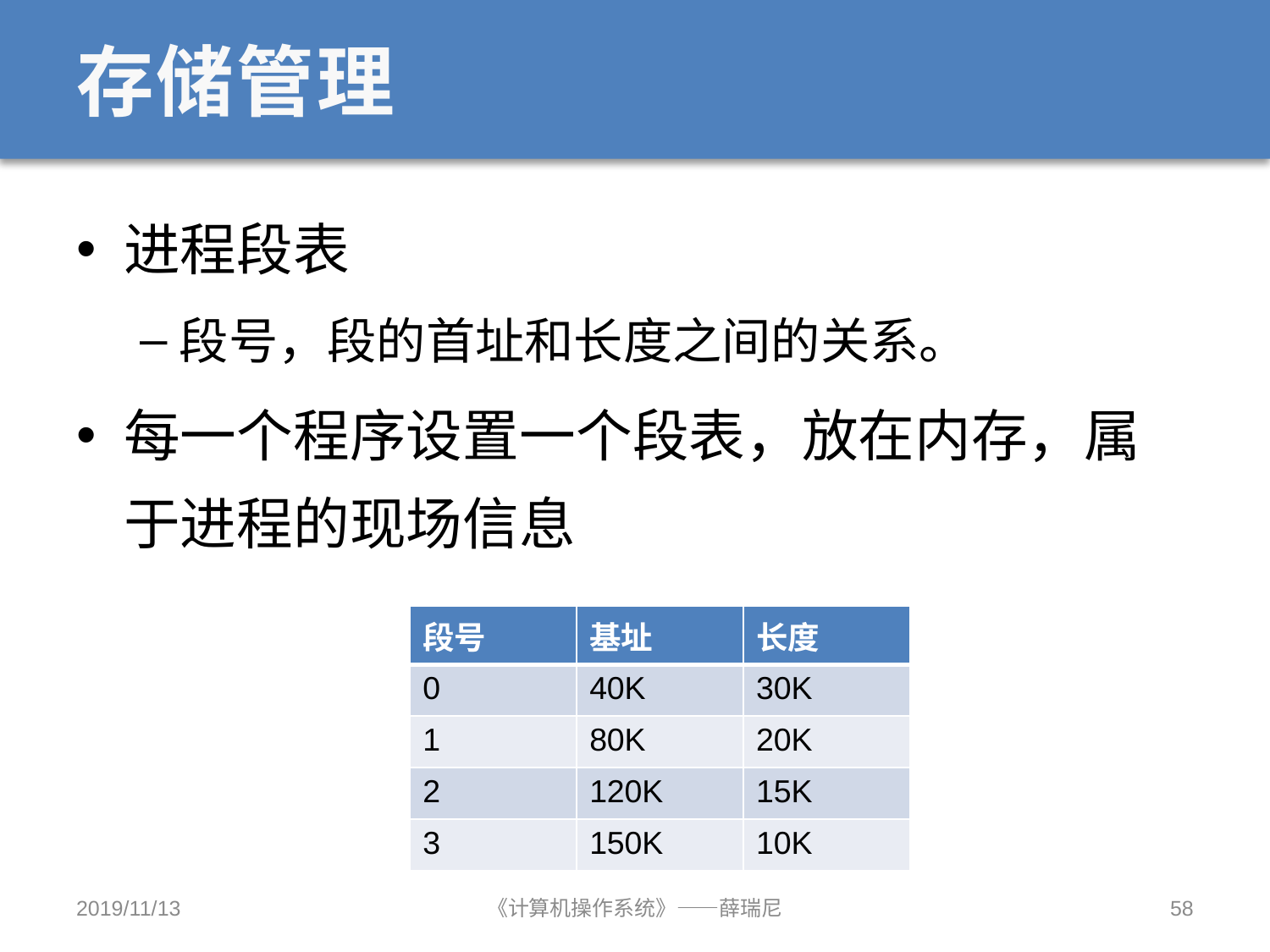

# 存储管理
进程段表
段号，段的首址和长度之间的关系。
每一个程序设置一个段表，放在内存，属于进程的现场信息
| 段号 | 基址 | 长度 |
| --- | --- | --- |
| 0 | 40K | 30K |
| 1 | 80K | 20K |
| 2 | 120K | 15K |
| 3 | 150K | 10K |
2019/11/13
《计算机操作系统》——薛瑞尼
58